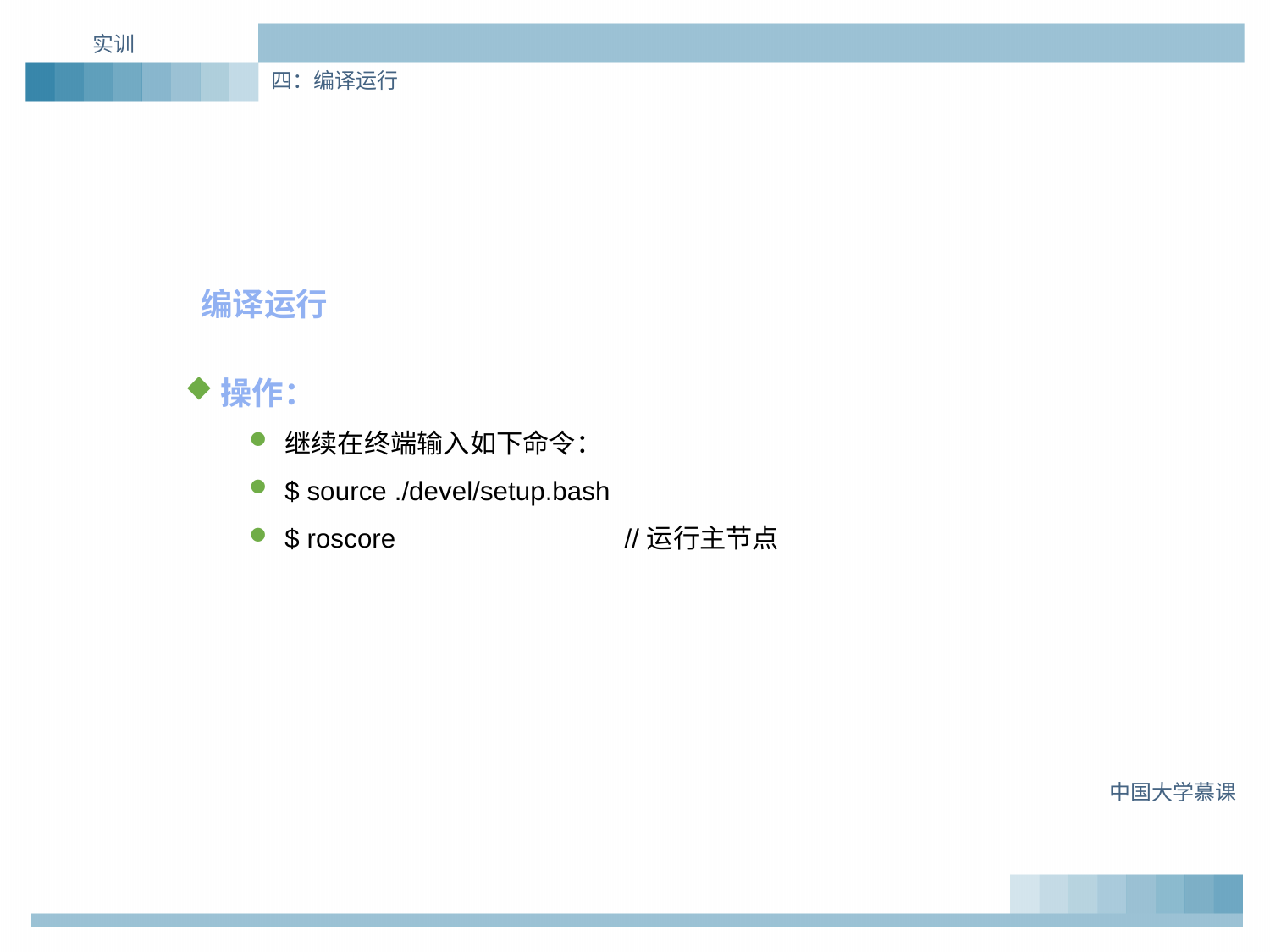

实训
四：编译运行
编译运行

操作：
继续在终端输入如下命令：
$ source ./devel/setup.bash
$ roscore                               //运行主节点
中国大学慕课